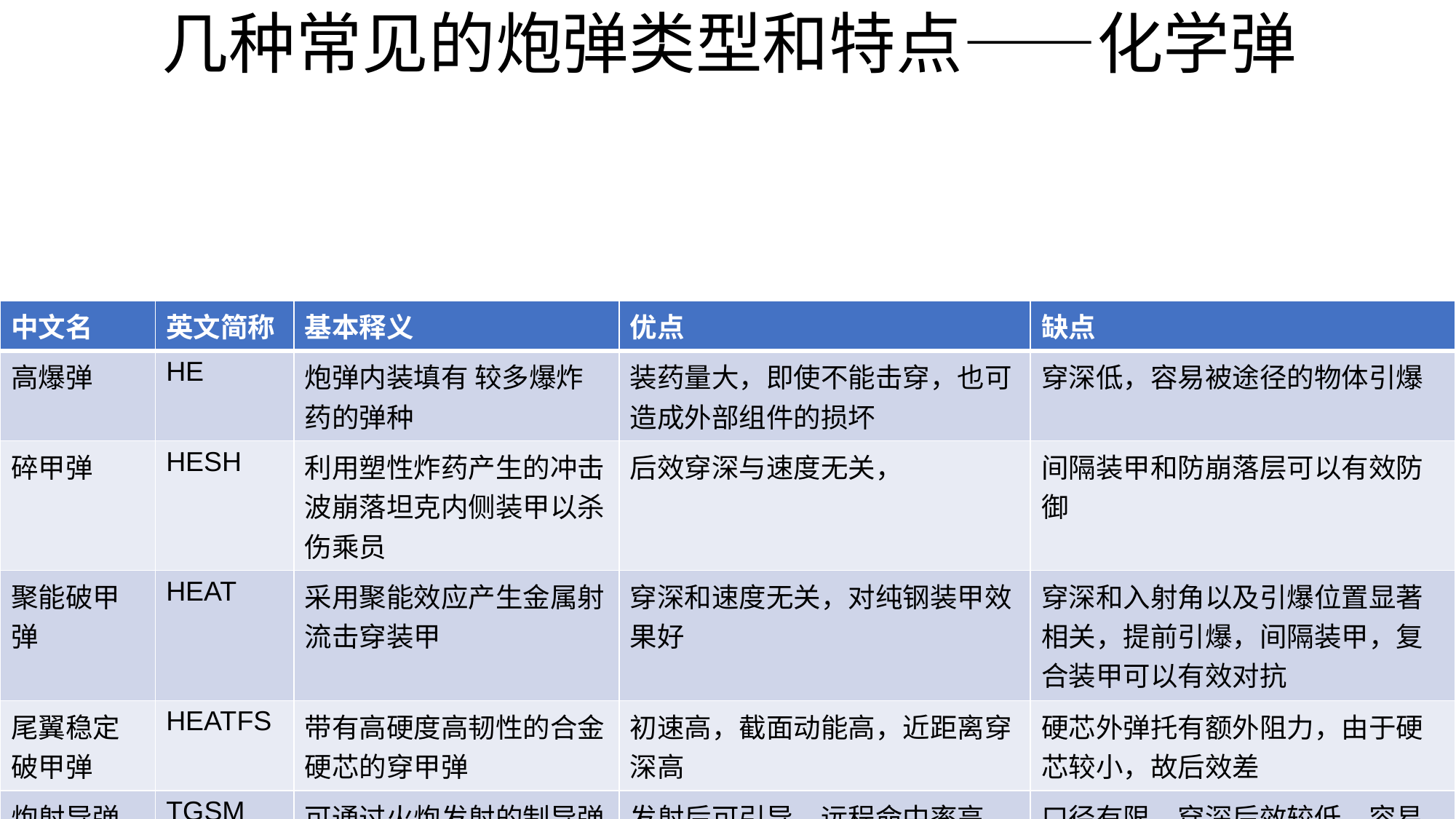

几种常见的炮弹类型和特点——化学弹
| 中文名 | 英文简称 | 基本释义 | 优点 | 缺点 |
| --- | --- | --- | --- | --- |
| 高爆弹 | HE | 炮弹内装填有 较多爆炸药的弹种 | 装药量大，即使不能击穿，也可造成外部组件的损坏 | 穿深低，容易被途径的物体引爆 |
| 碎甲弹 | HESH | 利用塑性炸药产生的冲击波崩落坦克内侧装甲以杀伤乘员 | 后效穿深与速度无关， | 间隔装甲和防崩落层可以有效防御 |
| 聚能破甲弹 | HEAT | 采用聚能效应产生金属射流击穿装甲 | 穿深和速度无关，对纯钢装甲效果好 | 穿深和入射角以及引爆位置显著相关，提前引爆，间隔装甲，复合装甲可以有效对抗 |
| 尾翼稳定破甲弹 | HEATFS | 带有高硬度高韧性的合金硬芯的穿甲弹 | 初速高，截面动能高，近距离穿深高 | 硬芯外弹托有额外阻力，由于硬芯较小，故后效差 |
| 炮射导弹 | TGSM | 可通过火炮发射的制导弹药 | 发射后可引导，远程命中率高 | 口径有限，穿深后效较低，容易受到干扰 |